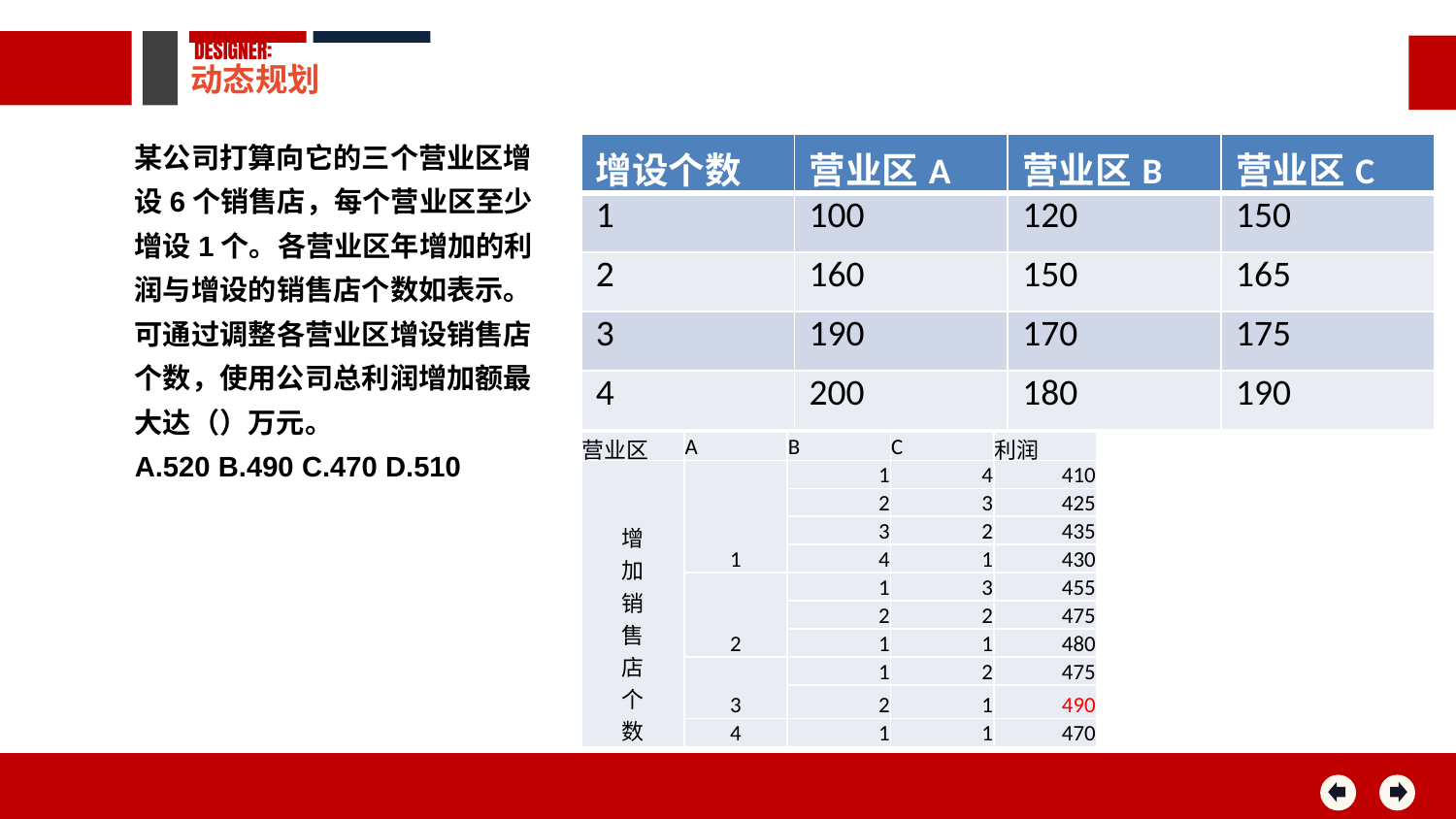

DESIGNER:
动态规划
某公司打算向它的三个营业区增设6个销售店，每个营业区至少增设1个。各营业区年增加的利润与增设的销售店个数如表示。可通过调整各营业区增设销售店个数，使用公司总利润增加额最大达（）万元。
A.520 B.490 C.470 D.510
| 增设个数 | 营业区A | 营业区B | 营业区C |
| --- | --- | --- | --- |
| 1 | 100 | 120 | 150 |
| 2 | 160 | 150 | 165 |
| 3 | 190 | 170 | 175 |
| 4 | 200 | 180 | 190 |
| 营业区 | A | B | C | 利润 |
| --- | --- | --- | --- | --- |
| 增 加 销 售 店 个 数 | 1 | 1 | 4 | 410 |
|  |  | 2 | 3 | 425 |
|  |  | 3 | 2 | 435 |
|  |  | 4 | 1 | 430 |
|  | 2 | 1 | 3 | 455 |
|  |  | 2 | 2 | 475 |
|  |  | 1 | 1 | 480 |
|  | 3 | 1 | 2 | 475 |
|  |  | 2 | 1 | 490 |
|  | 4 | 1 | 1 | 470 |